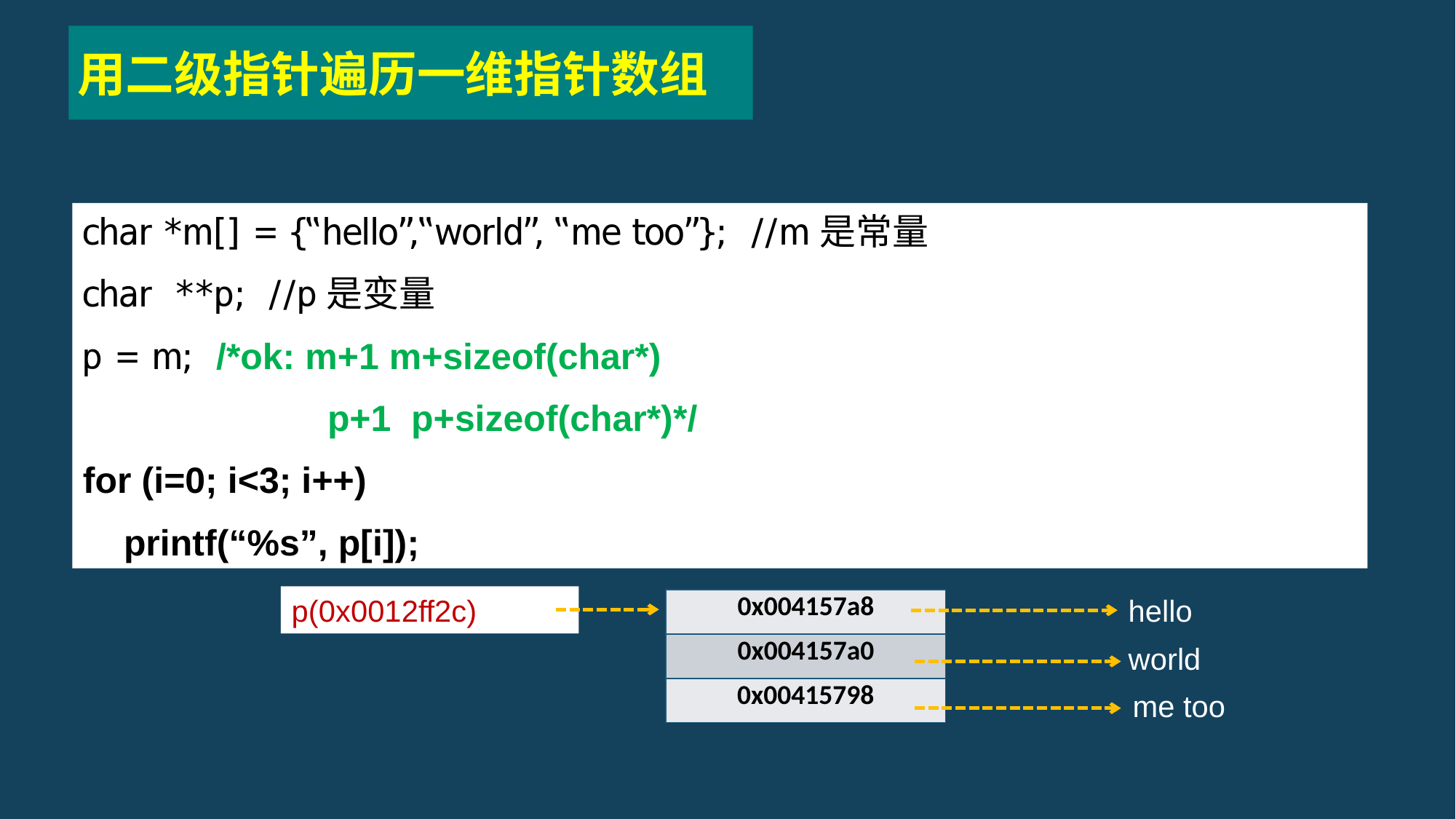

用二级指针遍历一维指针数组
char *m[] = {“hello”,“world”, “me too”};  //m是常量
char  **p;  //p是变量
p = m;  /*ok: m+1 m+sizeof(char*)
                        p+1  p+sizeof(char*)*/
for (i=0; i<3; i++)
    printf(“%s”, p[i]);
p(0x0012ff2c)
hello
| 0x004157a8 |
| --- |
| 0x004157a0 |
| 0x00415798 |
world
me too